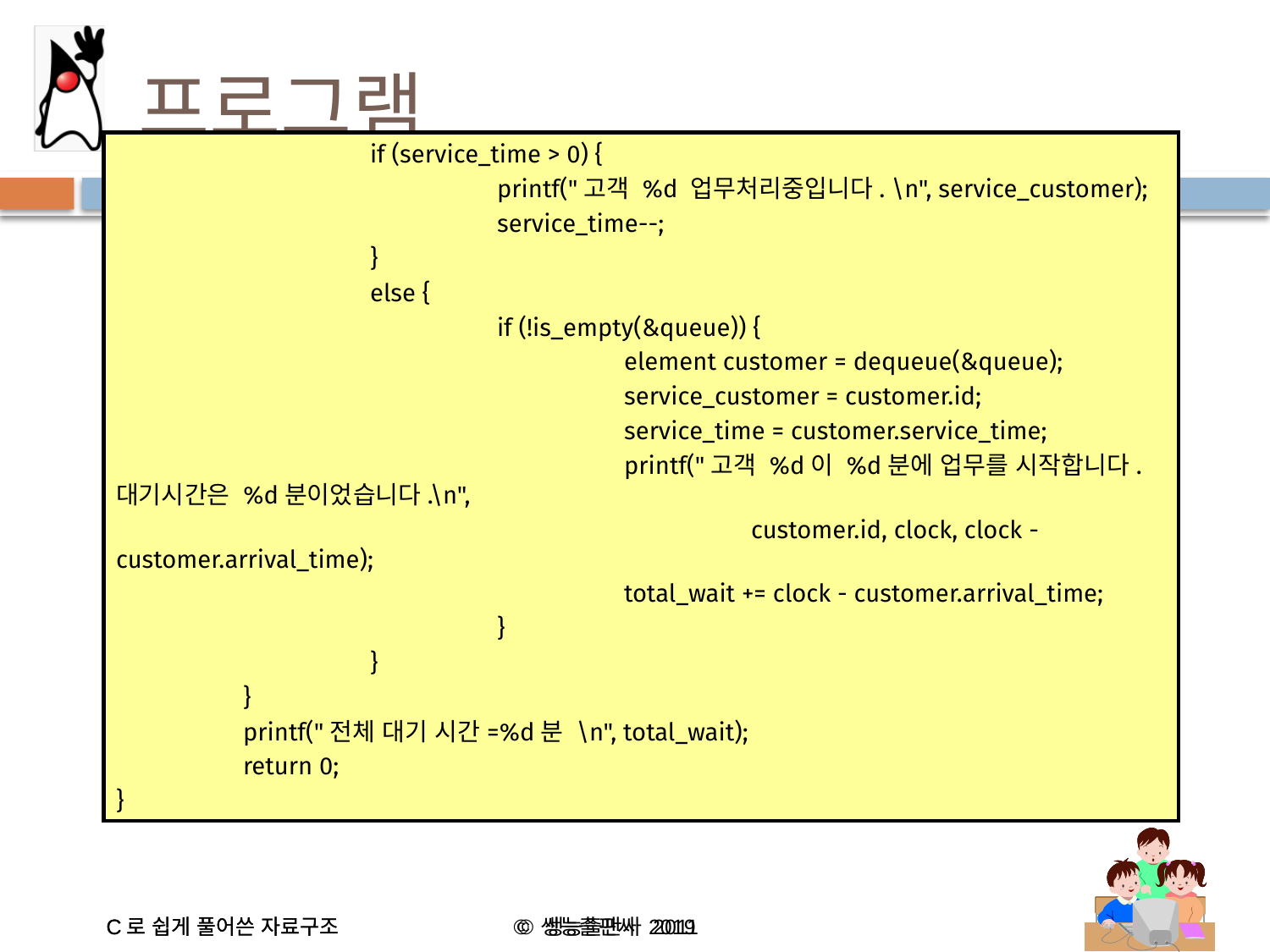

# 프로그램
		if (service_time > 0) {
			printf("고객 %d 업무처리중입니다. \n", service_customer);
			service_time--;
		}
		else {
			if (!is_empty(&queue)) {
				element customer = dequeue(&queue);
				service_customer = customer.id;
				service_time = customer.service_time;
				printf("고객 %d이 %d분에 업무를 시작합니다. 대기시간은 %d분이었습니다.\n",
					customer.id, clock, clock - customer.arrival_time);
				total_wait += clock - customer.arrival_time;
			}
		}
	}
	printf("전체 대기 시간=%d분 \n", total_wait);
	return 0;
}